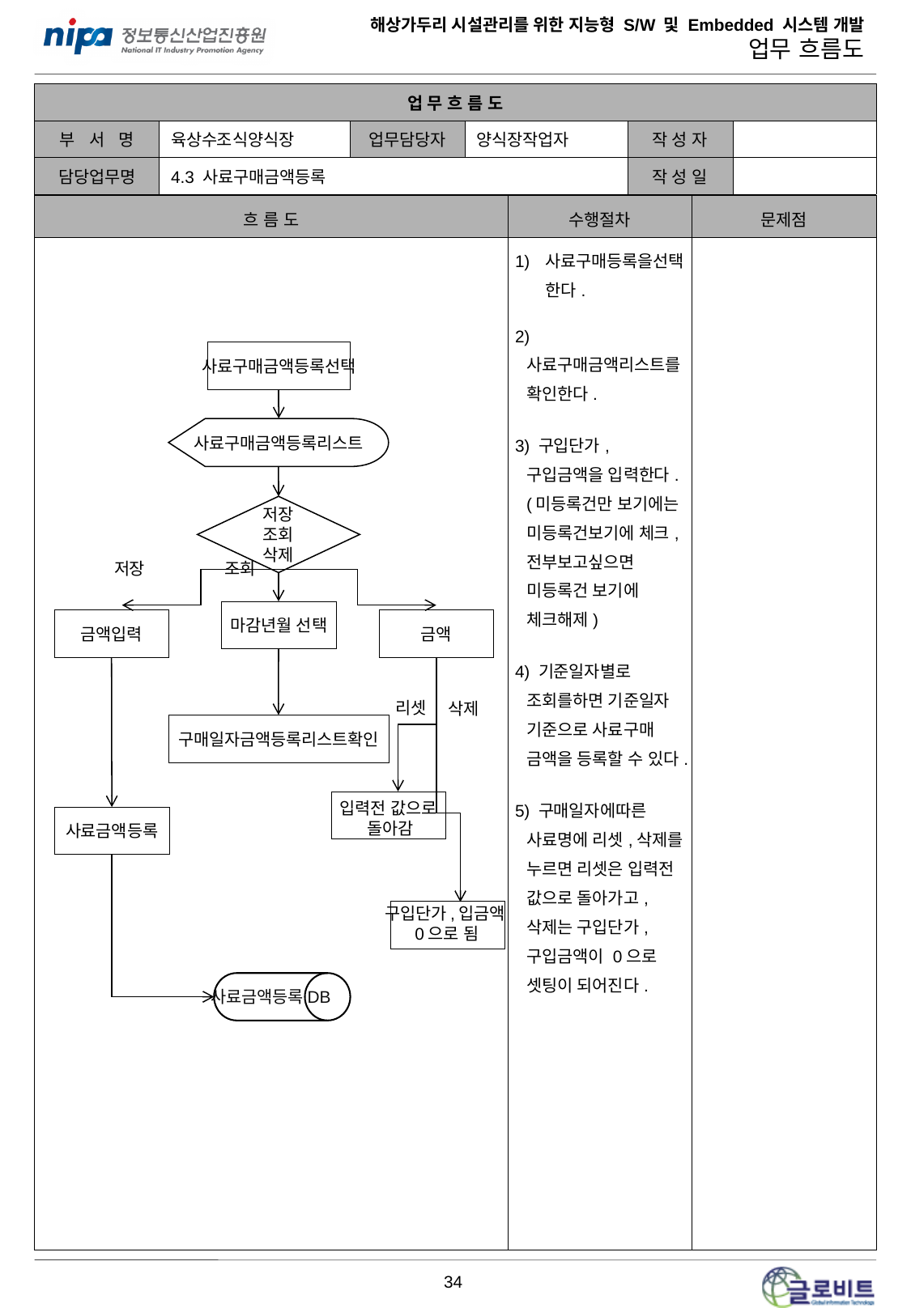

| 업 무 흐 름 도 |  |  |  |  |  |
| --- | --- | --- | --- | --- | --- |
| 부 서 명 | 육상수조식양식장 | 업무담당자 | 양식장작업자 | 작 성 자 |  |
| 담당업무명 | 4.3 사료구매금액등록 |  |  | 작 성 일 |  |
| 흐 름 도 | 수행절차 | 문제점 |
| --- | --- | --- |
|  | 사료구매등록을선택한다. 2) 사료구매금액리스트를 확인한다. 3) 구입단가,구입금액을 입력한다.(미등록건만 보기에는 미등록건보기에 체크,전부보고싶으면 미등록건 보기에 체크해제) 4) 기준일자별로 조회를하면 기준일자 기준으로 사료구매 금액을 등록할 수 있다. 5) 구매일자에따른 사료명에 리셋,삭제를 누르면 리셋은 입력전 값으로 돌아가고, 삭제는 구입단가,구입금액이 0으로 셋팅이 되어진다. |  |
사료구매금액등록선택
사료구매금액등록리스트
저장
조회
삭제
저장
조회
마감년월 선택
금액입력
금액
리셋
삭제
구매일자금액등록리스트확인
입력전 값으로
돌아감

사료금액등록
구입단가,입금액0으로 됨

사료금액등록DB